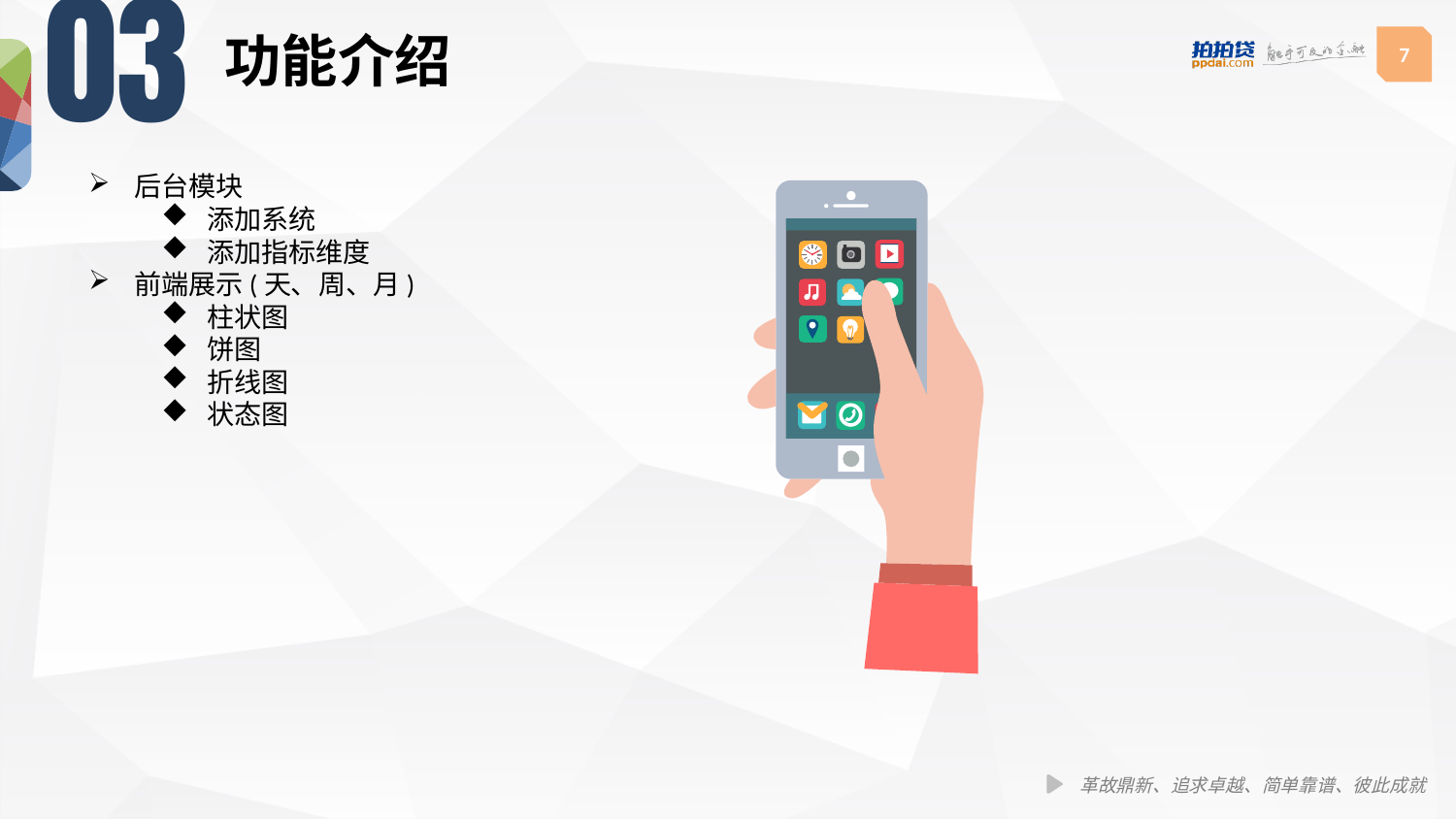

03
功能介绍

后台模块
添加系统
添加指标维度
前端展示(天、周、月)
柱状图
饼图
折线图
状态图